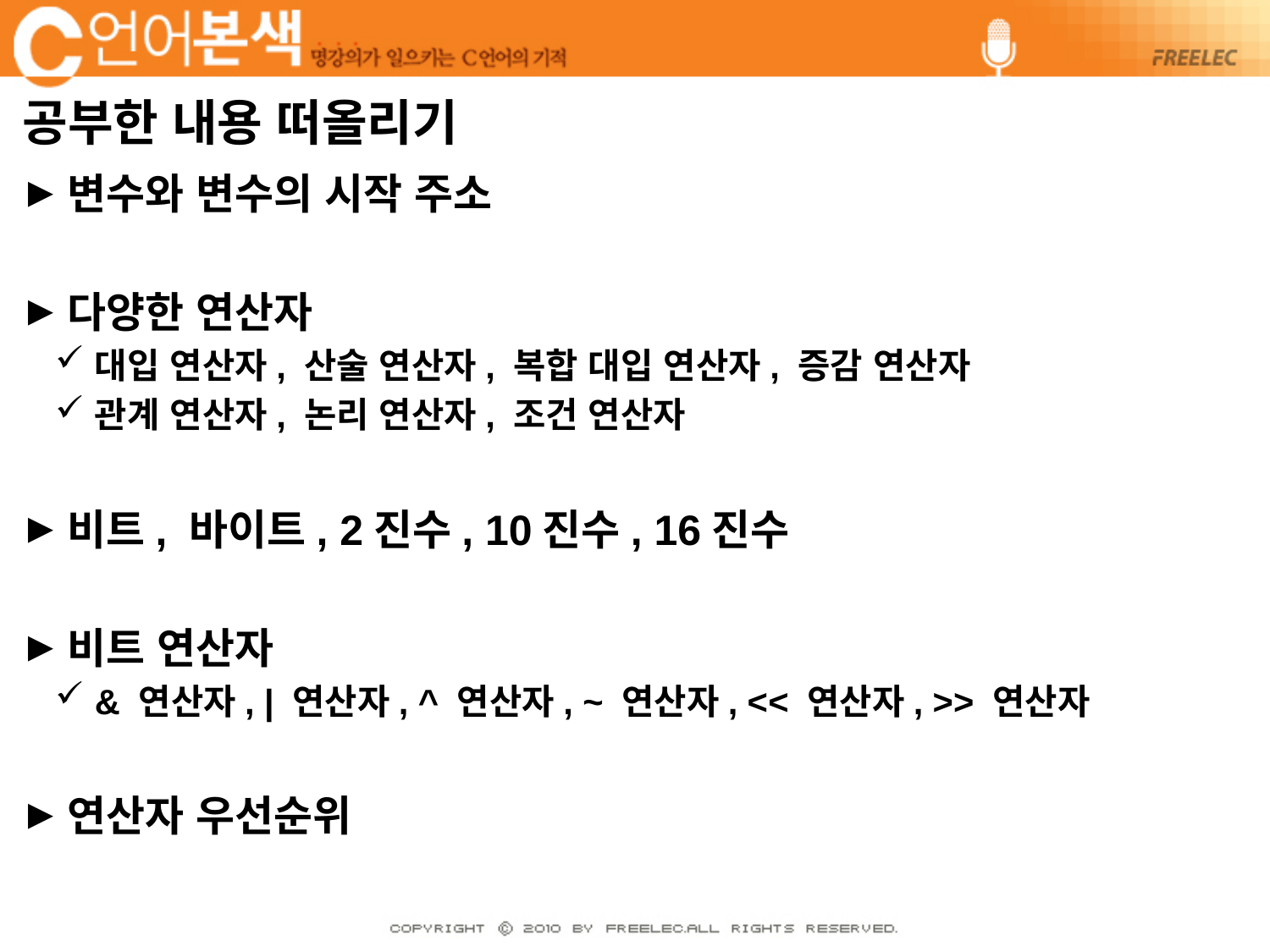

# 공부한 내용 떠올리기
변수와 변수의 시작 주소

다양한 연산자
대입 연산자, 산술 연산자, 복합 대입 연산자, 증감 연산자
관계 연산자, 논리 연산자, 조건 연산자

비트, 바이트, 2진수, 10진수, 16진수

비트 연산자
& 연산자, | 연산자, ^ 연산자, ~ 연산자, << 연산자, >> 연산자

연산자 우선순위